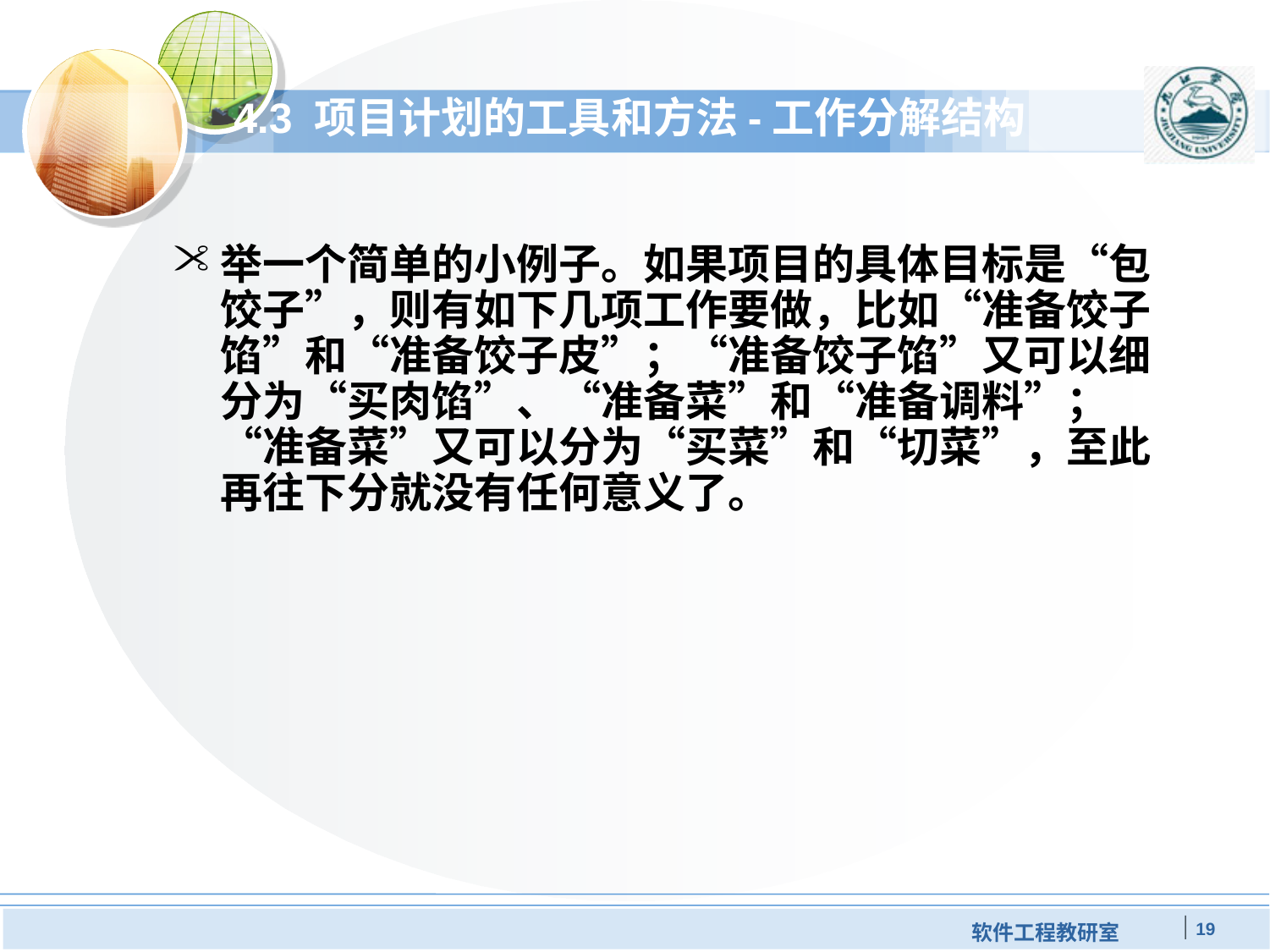

# 4.3 项目计划的工具和方法-工作分解结构
举一个简单的小例子。如果项目的具体目标是“包饺子”，则有如下几项工作要做，比如“准备饺子馅”和“准备饺子皮”；“准备饺子馅”又可以细分为“买肉馅”、“准备菜”和“准备调料”；“准备菜”又可以分为“买菜”和“切菜”，至此再往下分就没有任何意义了。